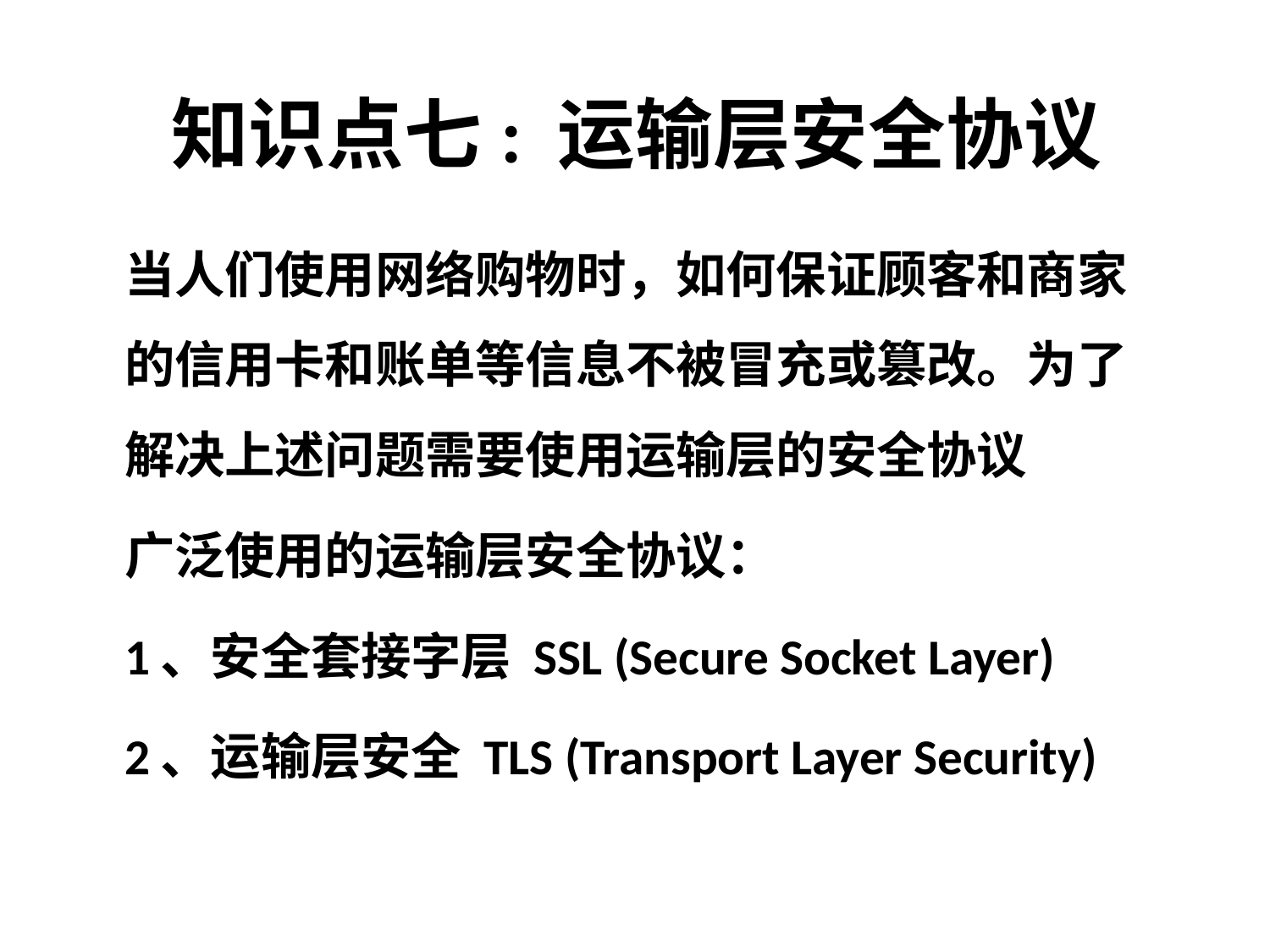

# 知识点七: 运输层安全协议
	当人们使用网络购物时，如何保证顾客和商家的信用卡和账单等信息不被冒充或篡改。为了解决上述问题需要使用运输层的安全协议
	广泛使用的运输层安全协议：
	1、安全套接字层 SSL (Secure Socket Layer)
	2、运输层安全 TLS (Transport Layer Security)